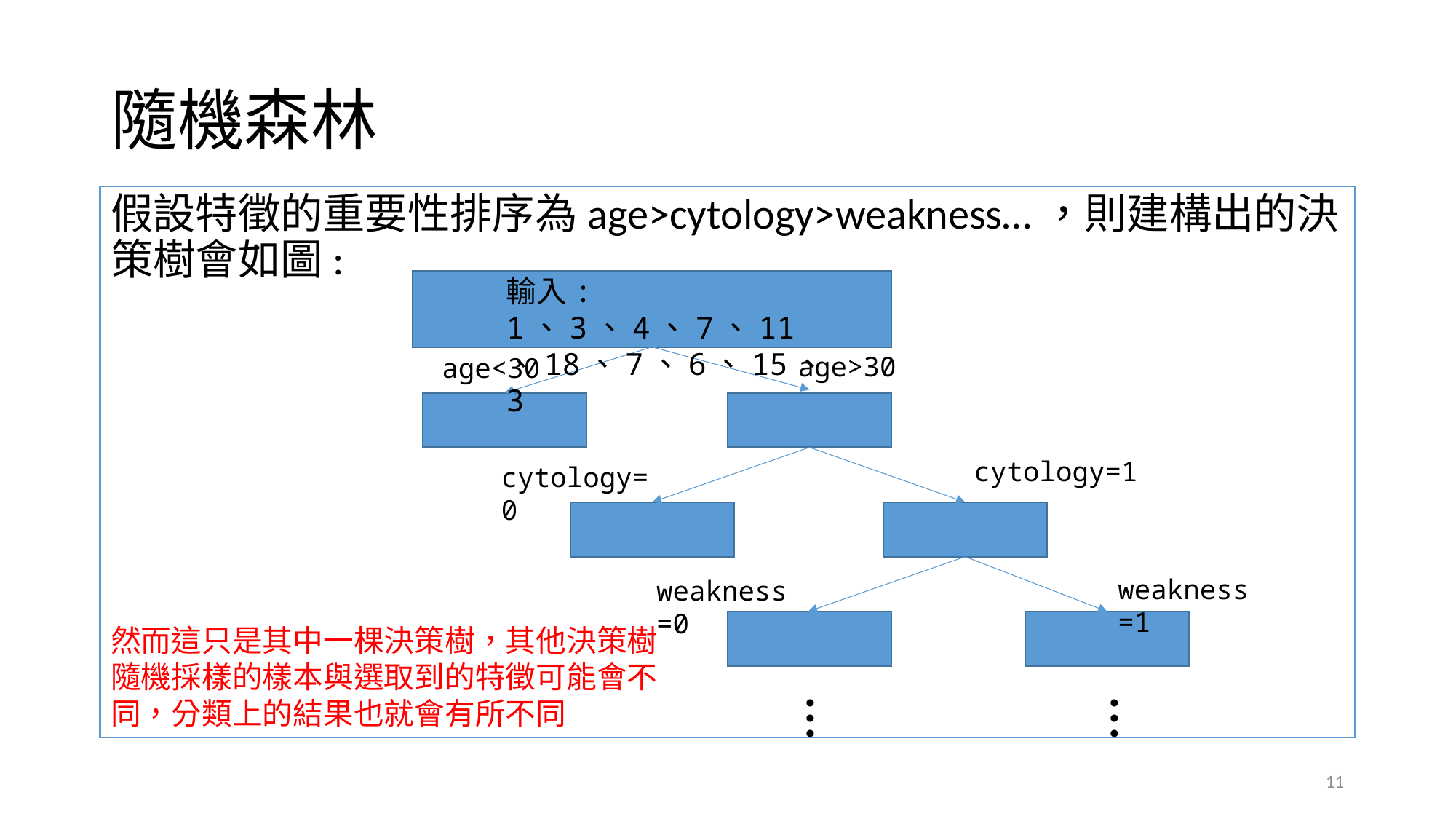

# 隨機森林
假設特徵的重要性排序為age>cytology>weakness…，則建構出的決策樹會如圖:
輸入: 1、3、4、7、11、18、7、6、15、3

age>30
age<30

cytology=1
cytology=0

weakness=1
weakness=0

然而這只是其中一棵決策樹，其他決策樹隨機採樣的樣本與選取到的特徵可能會不同，分類上的結果也就會有所不同
...
...
11